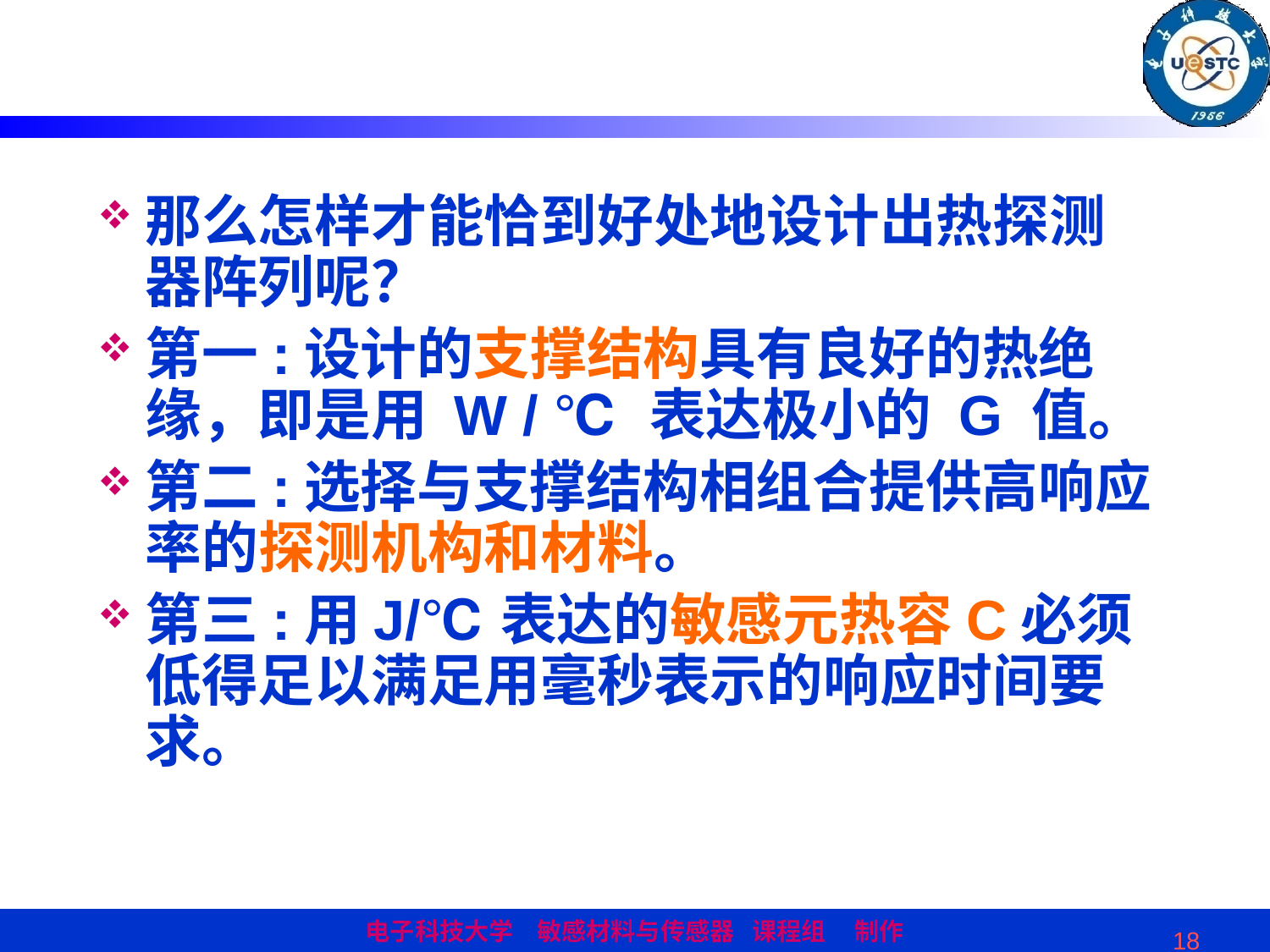

那么怎样才能恰到好处地设计出热探测器阵列呢？
第一:设计的支撑结构具有良好的热绝缘，即是用 W / ℃ 表达极小的 G 值。
第二:选择与支撑结构相组合提供高响应率的探测机构和材料。
第三:用J/℃表达的敏感元热容C必须低得足以满足用毫秒表示的响应时间要求。
18